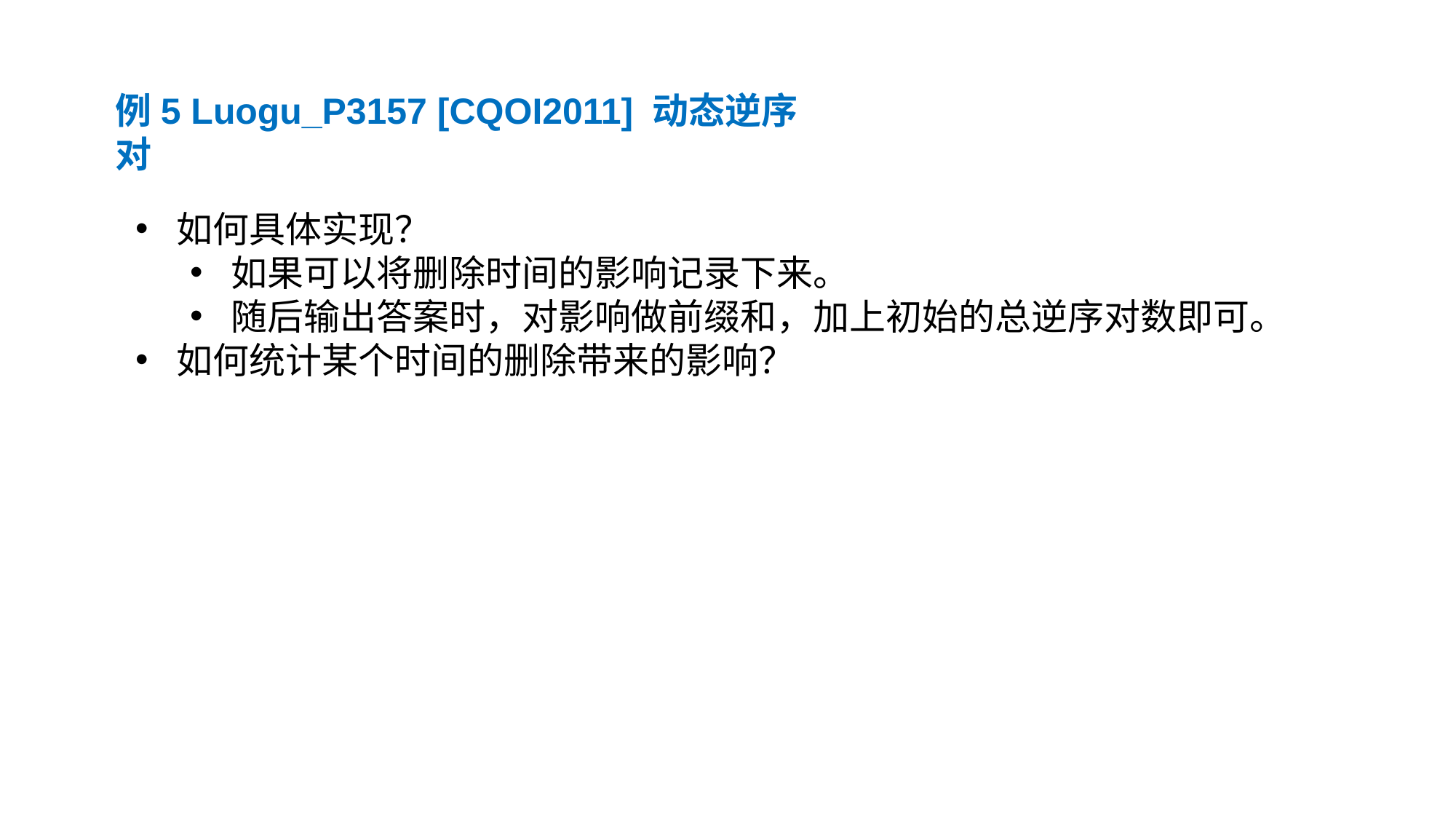

例5 Luogu_P3157 [CQOI2011] 动态逆序对
如何具体实现？
如果可以将删除时间的影响记录下来。
随后输出答案时，对影响做前缀和，加上初始的总逆序对数即可。
如何统计某个时间的删除带来的影响？